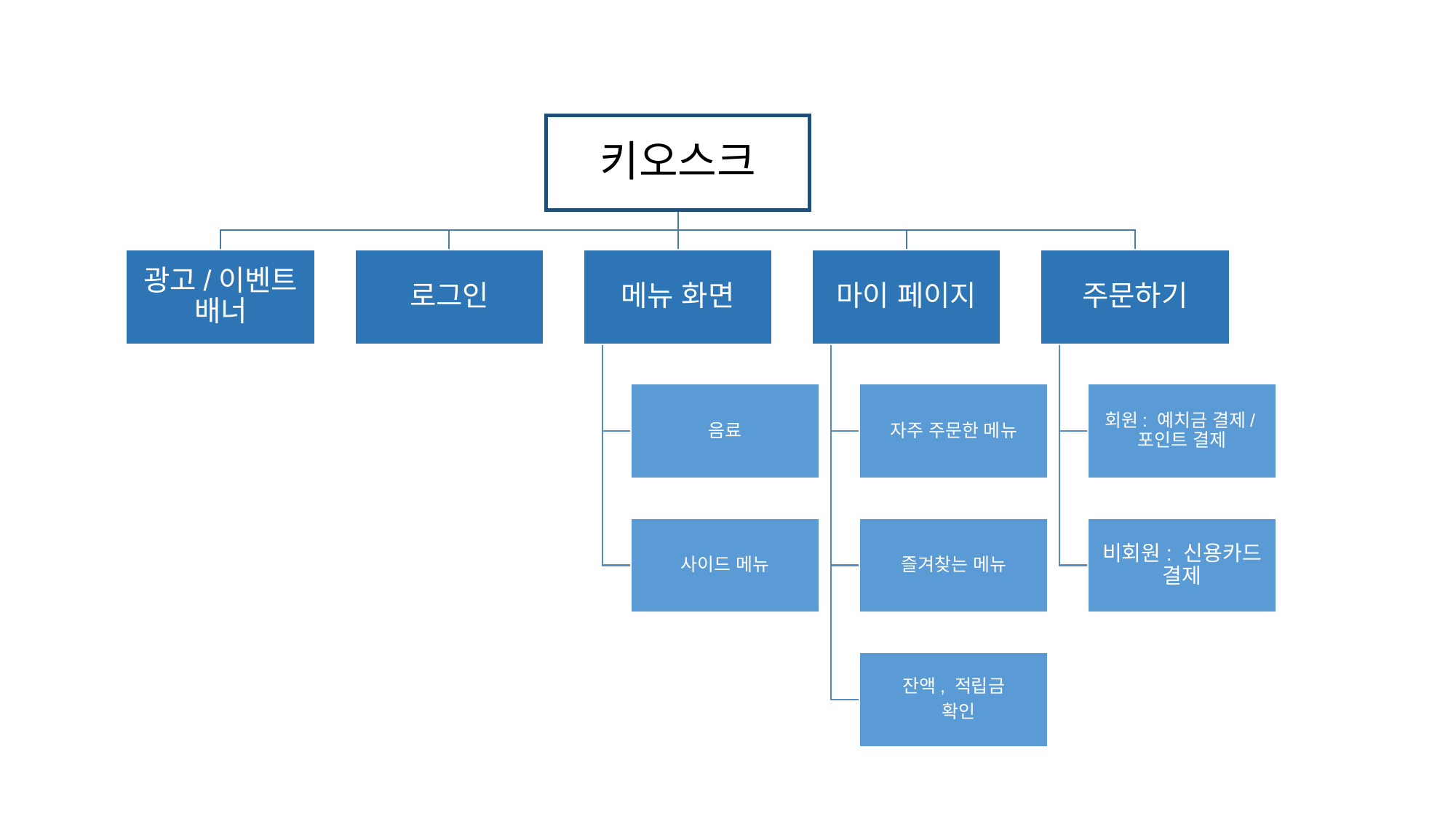

키오스크
광고/이벤트 배너
로그인
메뉴 화면
음료
사이드 메뉴
마이 페이지
자주 주문한 메뉴
즐겨찾는 메뉴
잔액, 적립금
 확인
주문하기
회원: 예치금 결제/포인트 결제
비회원: 신용카드 결제